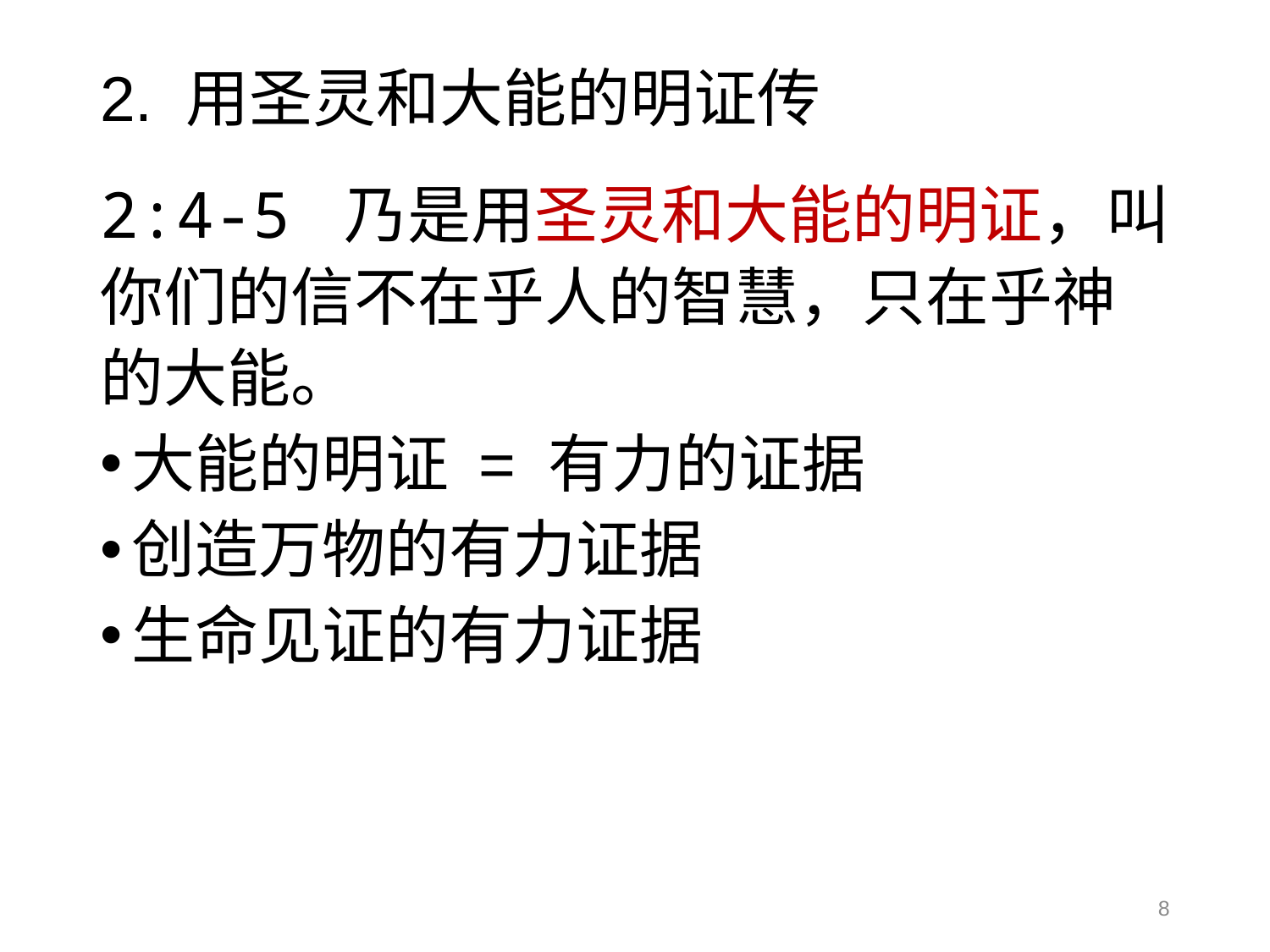

# 2. 用圣灵和大能的明证传
2:4-5 乃是用圣灵和大能的明证，叫你们的信不在乎人的智慧，只在乎神的大能。
大能的明证 = 有力的证据
创造万物的有力证据
生命见证的有力证据

8